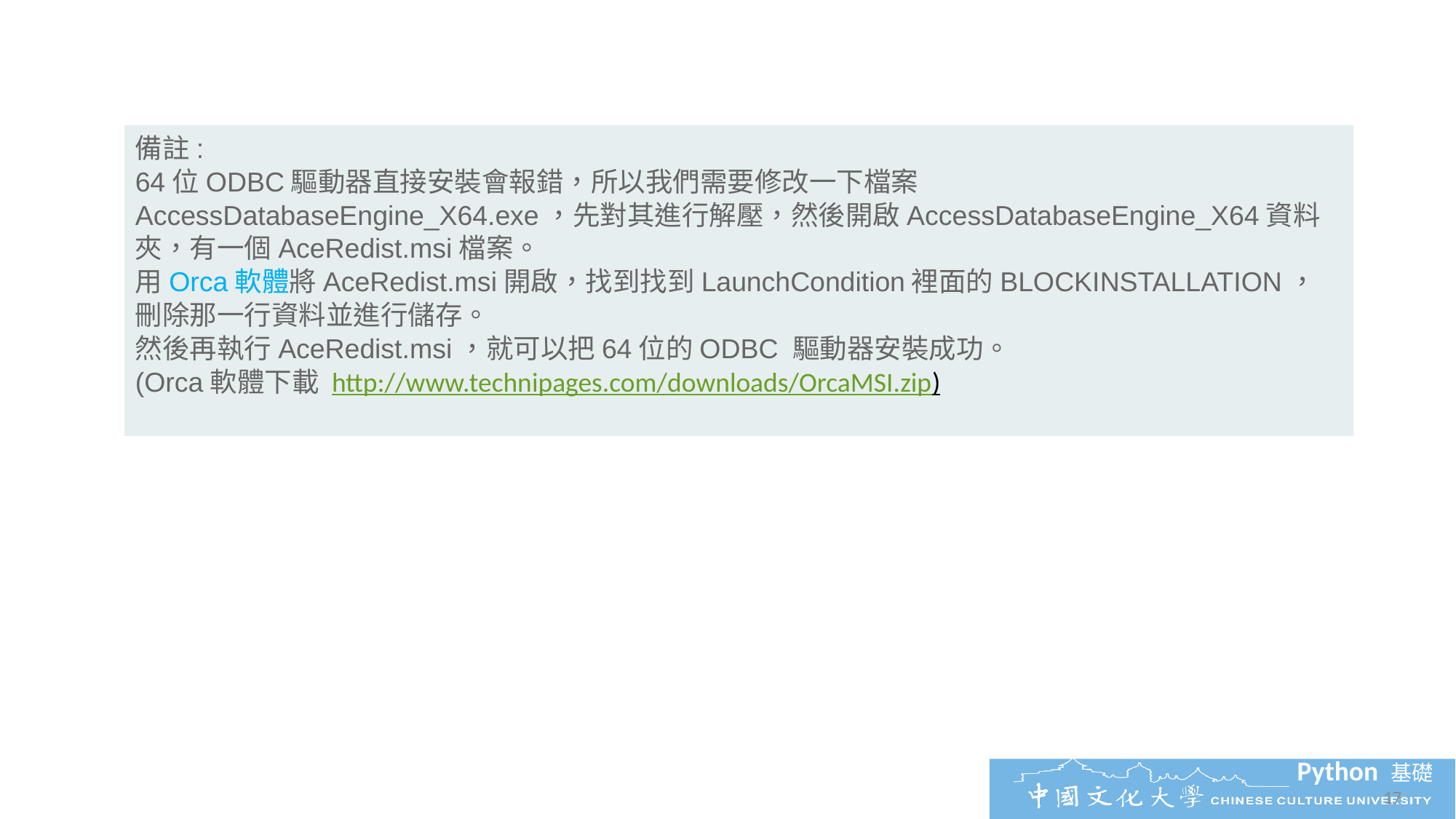

備註:
64位ODBC驅動器直接安裝會報錯，所以我們需要修改一下檔案AccessDatabaseEngine_X64.exe，先對其進行解壓，然後開啟AccessDatabaseEngine_X64資料夾，有一個AceRedist.msi檔案。
用Orca軟體將AceRedist.msi開啟，找到找到LaunchCondition裡面的BLOCKINSTALLATION，刪除那一行資料並進行儲存。
然後再執行AceRedist.msi，就可以把64位的ODBC 驅動器安裝成功。
(Orca軟體下載 http://www.technipages.com/downloads/OrcaMSI.zip)

17